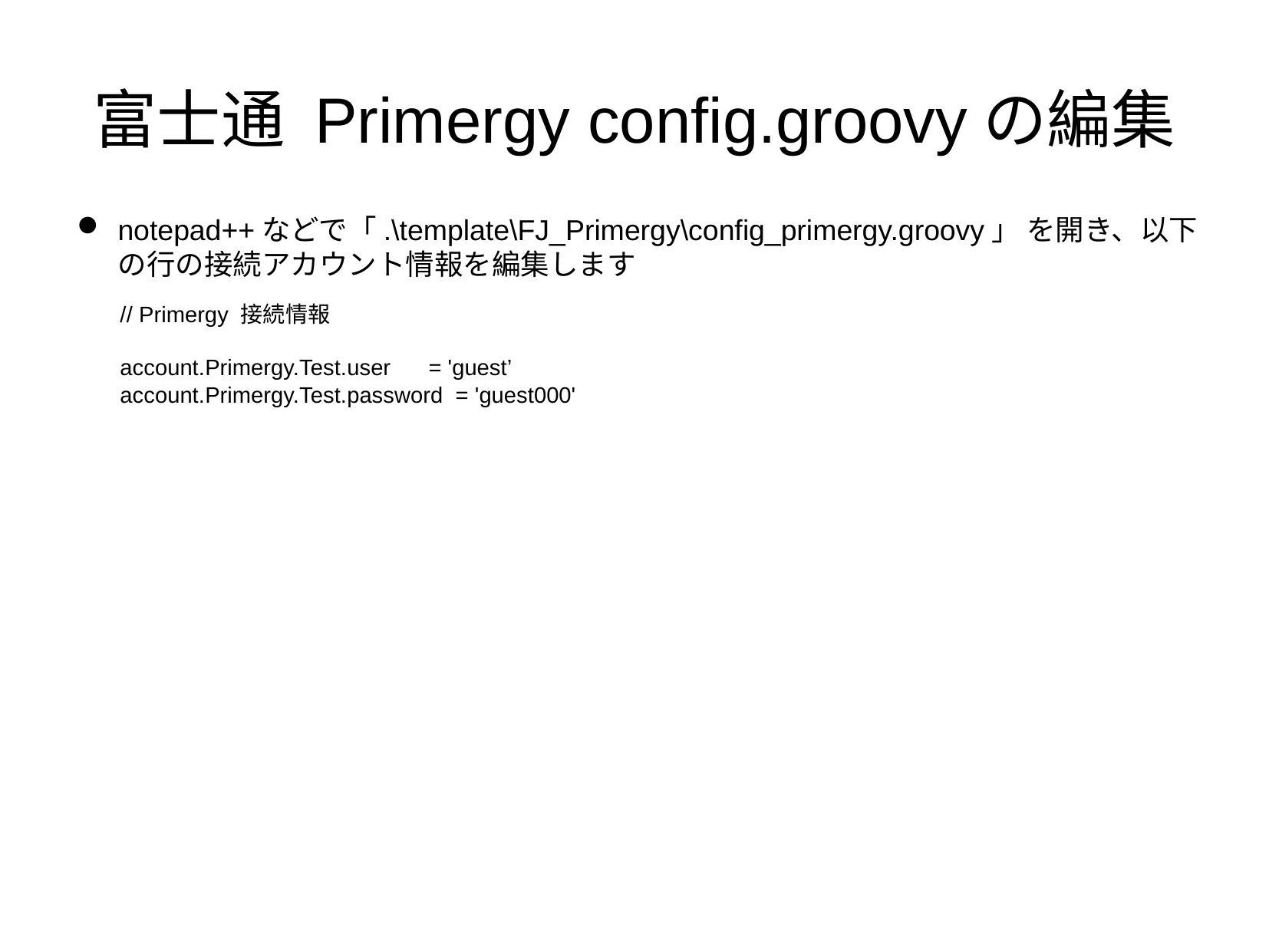

富士通 Primergy config.groovyの編集
notepad++などで「.\template\FJ_Primergy\config_primergy.groovy」 を開き、以下の行の接続アカウント情報を編集します
// Primergy 接続情報

account.Primergy.Test.user      = 'guest’
account.Primergy.Test.password  = 'guest000'